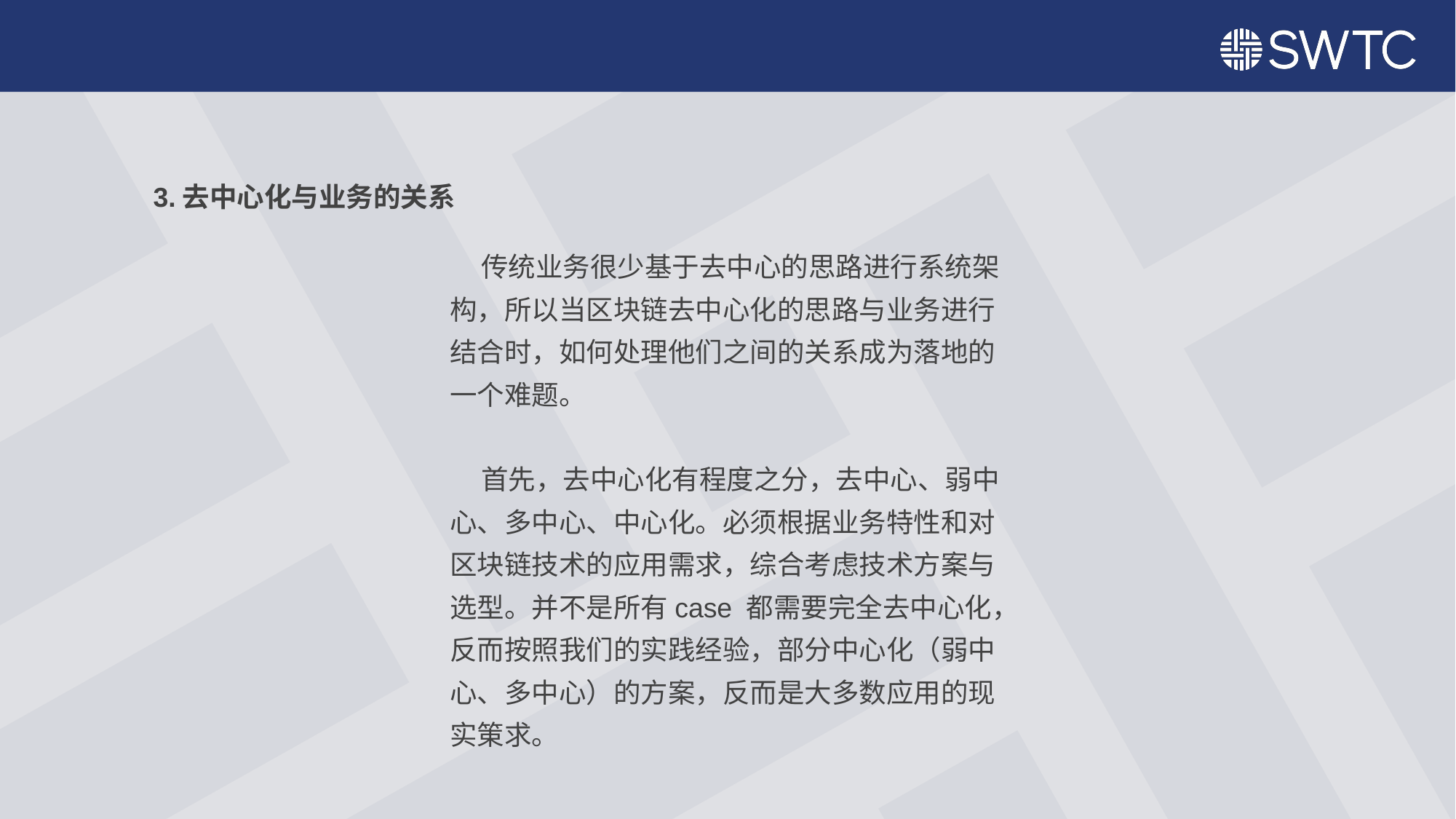

3.去中心化与业务的关系
    传统业务很少基于去中心的思路进行系统架构，所以当区块链去中心化的思路与业务进行结合时，如何处理他们之间的关系成为落地的一个难题。

    首先，去中心化有程度之分，去中心、弱中心、多中心、中心化。必须根据业务特性和对区块链技术的应用需求，综合考虑技术方案与选型。并不是所有case 都需要完全去中心化，反而按照我们的实践经验，部分中心化（弱中心、多中心）的方案，反而是大多数应用的现实䇿求。